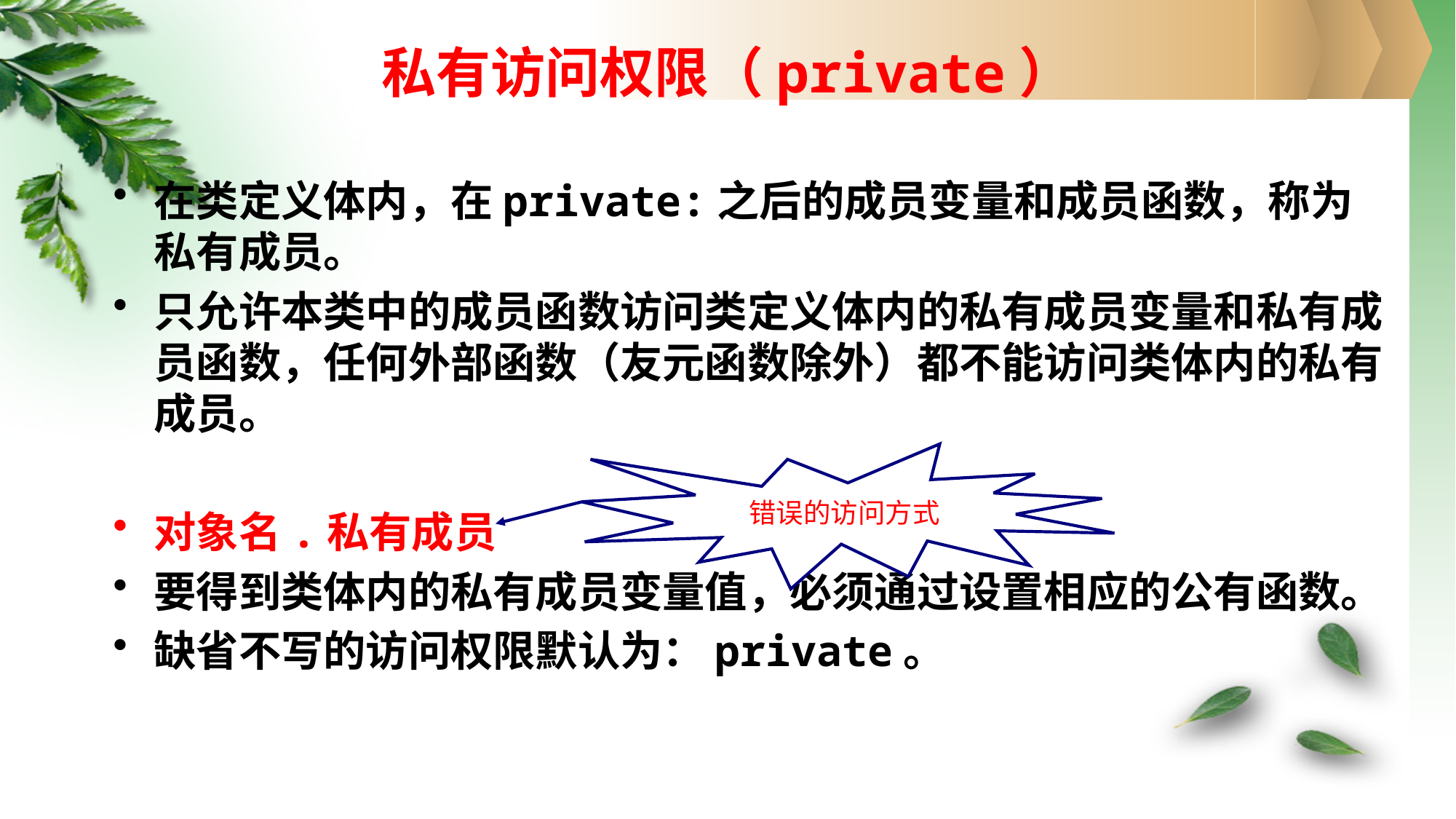

# 私有访问权限（private）
在类定义体内，在private:之后的成员变量和成员函数，称为私有成员。
只允许本类中的成员函数访问类定义体内的私有成员变量和私有成员函数，任何外部函数（友元函数除外）都不能访问类体内的私有成员。

对象名.私有成员
要得到类体内的私有成员变量值，必须通过设置相应的公有函数。
缺省不写的访问权限默认为：private。
错误的访问方式